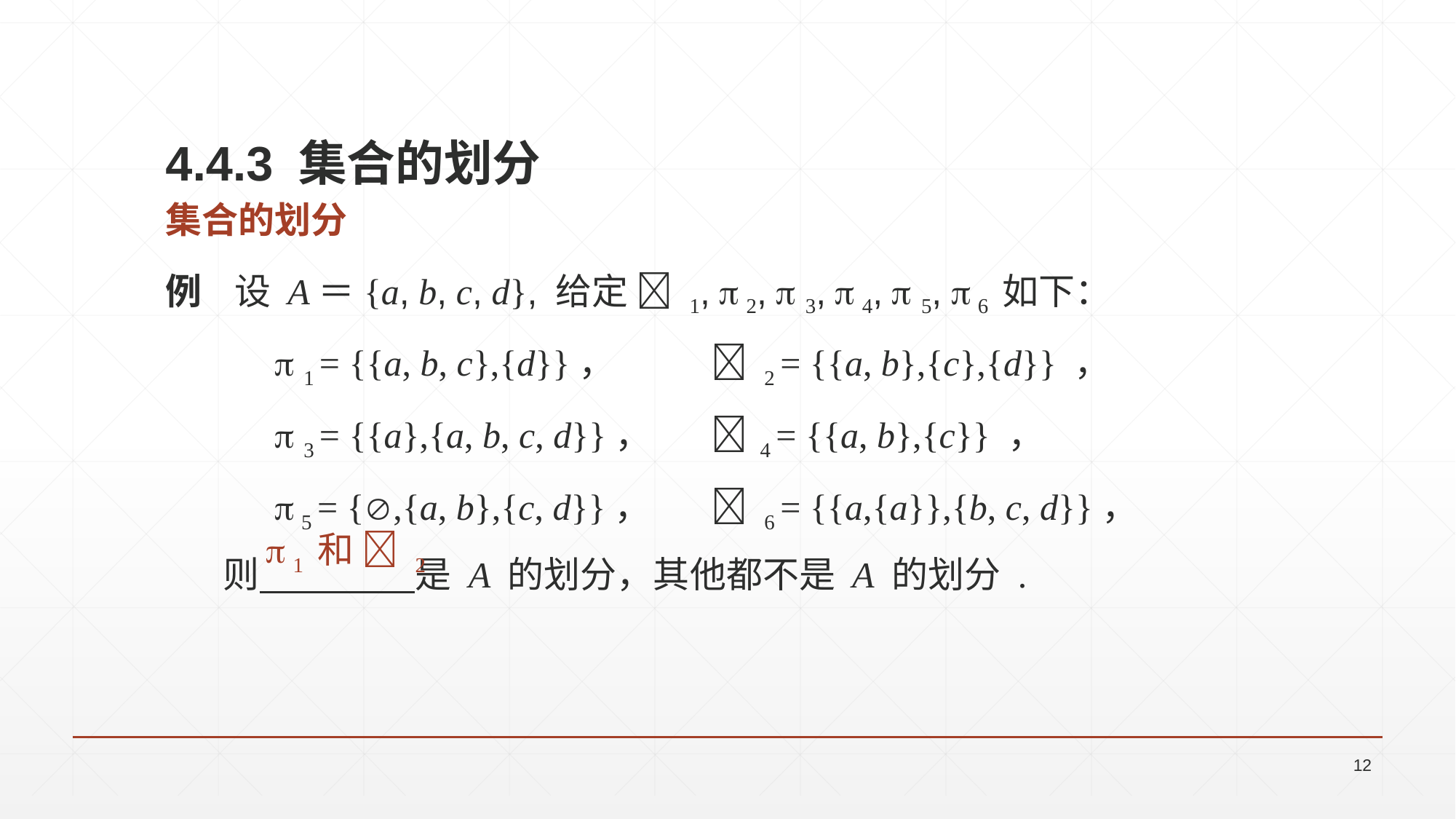

4.4.3 集合的划分
集合的划分
例    设 A＝{a, b, c, d}, 给定 π 1, π 2, π 3, π 4, π 5, π 6 如下：
      	π 1 = {{a, b, c},{d}}，	π 2 = {{a, b},{c},{d}} ，
	π 3 = {{a},{a, b, c, d}}，      	π 4 = {{a, b},{c}} ，
	π 5 = {∅,{a, b},{c, d}}，	π 6 = {{a,{a}},{b, c, d}}，
      则                   是 A 的划分，其他都不是 A 的划分 .
π 1 和 π 2
12